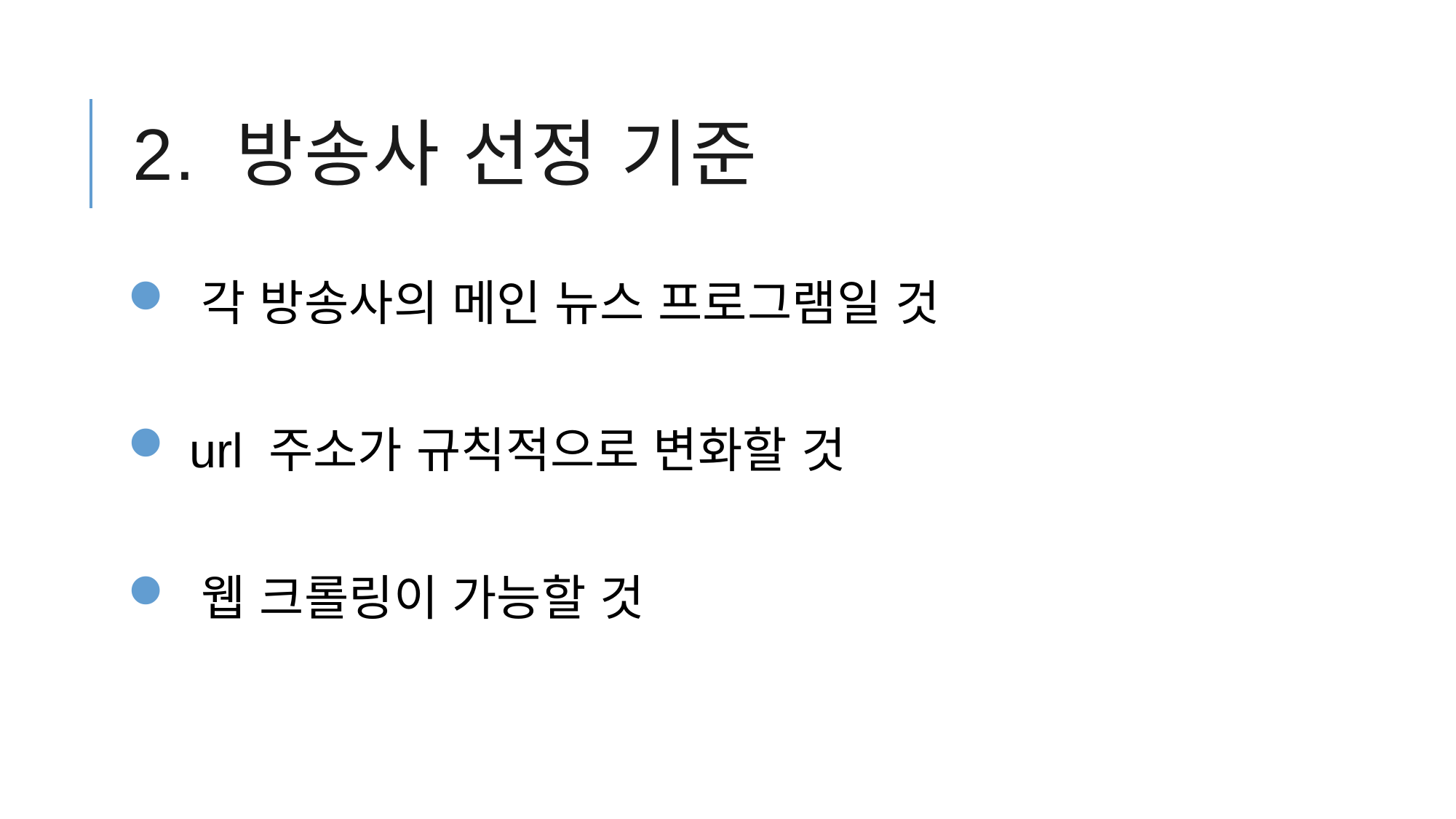

# 2. 방송사 선정 기준
 각 방송사의 메인 뉴스 프로그램일 것

 url 주소가 규칙적으로 변화할 것

 웹 크롤링이 가능할 것